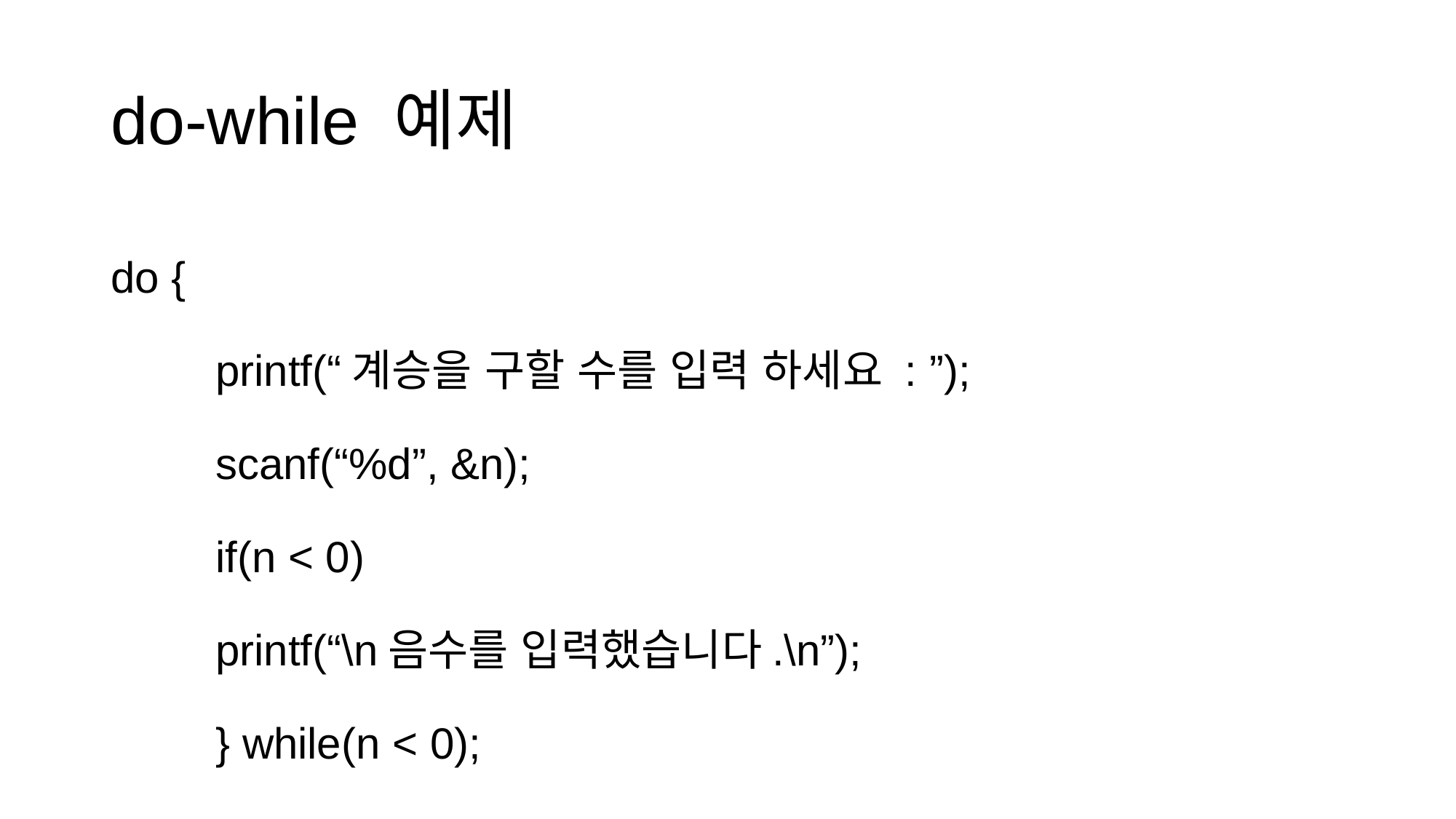

# do-while 예제
do {
	printf(“계승을 구할 수를 입력 하세요 : ”);
	scanf(“%d”, &n);
	if(n < 0)
		printf(“\n음수를 입력했습니다.\n”);
	} while(n < 0);